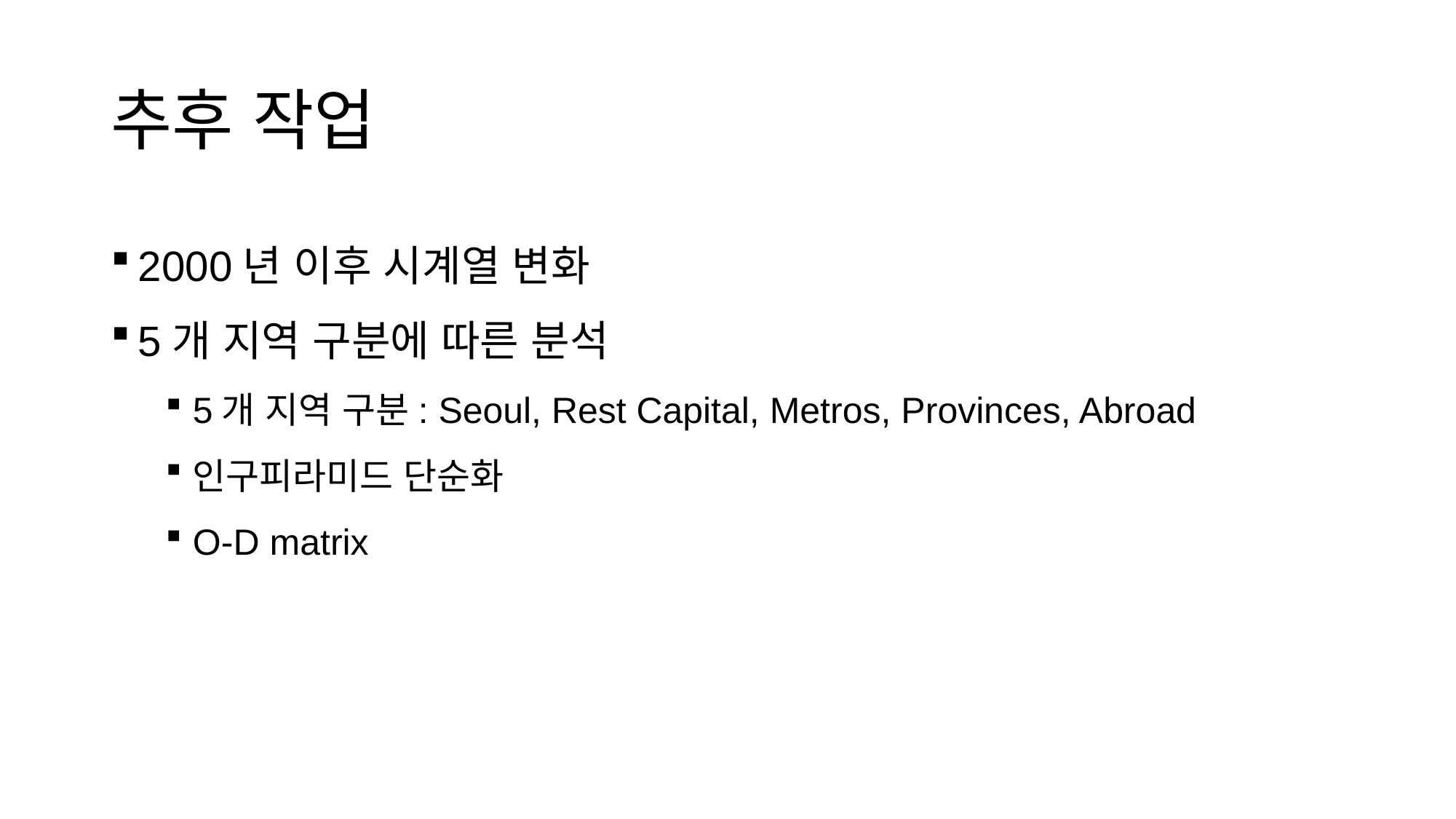

# 추후 작업
2000년 이후 시계열 변화
5개 지역 구분에 따른 분석
5개 지역 구분: Seoul, Rest Capital, Metros, Provinces, Abroad
인구피라미드 단순화
O-D matrix